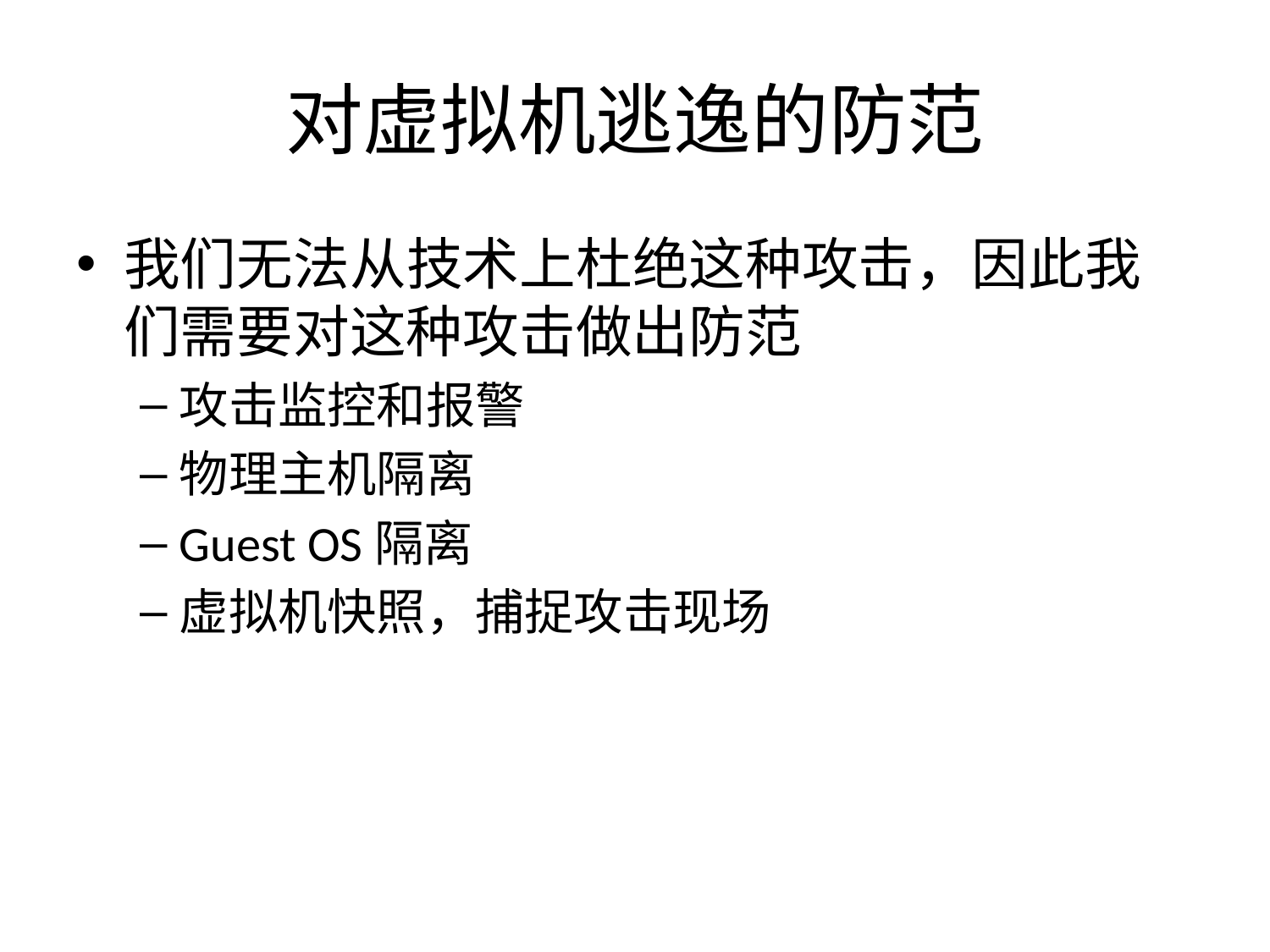

# 对虚拟机逃逸的防范
我们无法从技术上杜绝这种攻击，因此我们需要对这种攻击做出防范
攻击监控和报警
物理主机隔离
Guest OS隔离
虚拟机快照，捕捉攻击现场